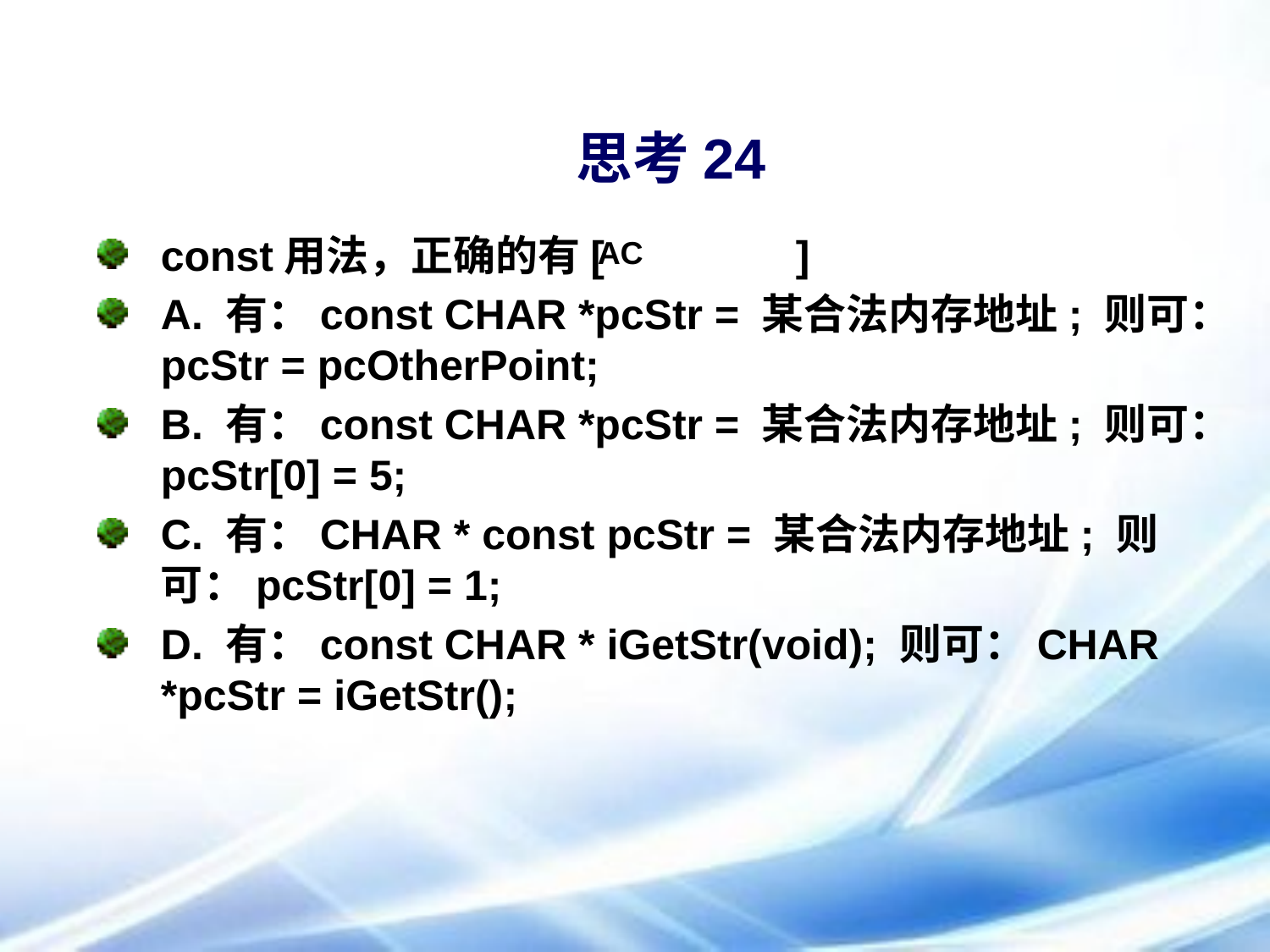

# 思考24
const用法，正确的有[		]
A. 有：const CHAR *pcStr = 某合法内存地址; 则可：pcStr = pcOtherPoint;
B. 有：const CHAR *pcStr = 某合法内存地址; 则可：pcStr[0] = 5;
C. 有：CHAR * const pcStr = 某合法内存地址; 则可：pcStr[0] = 1;
D. 有：const CHAR * iGetStr(void); 则可：CHAR *pcStr = iGetStr();
AC